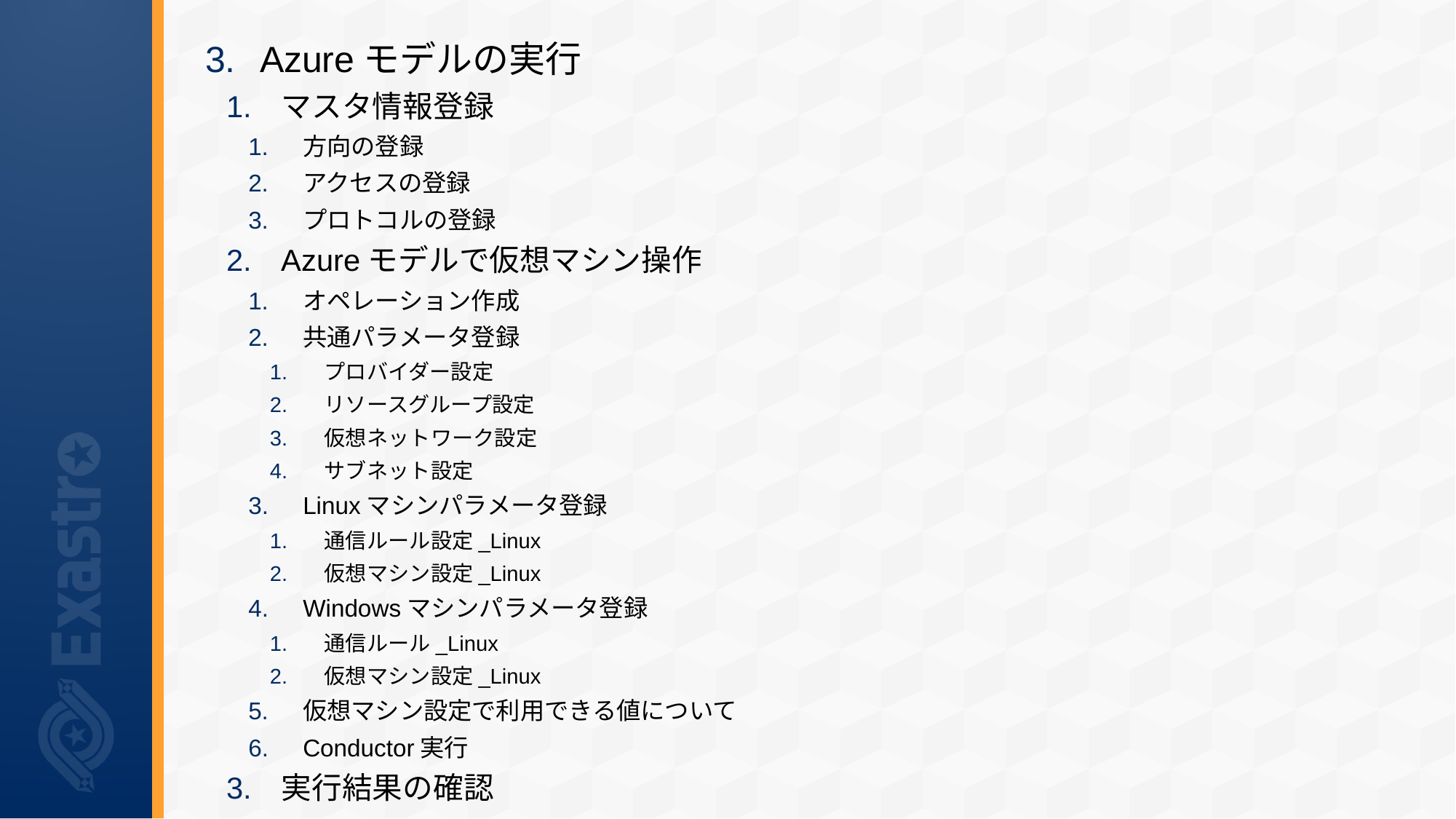

Azureモデルの実行
マスタ情報登録
方向の登録
アクセスの登録
プロトコルの登録
Azureモデルで仮想マシン操作
オペレーション作成
共通パラメータ登録
プロバイダー設定
リソースグループ設定
仮想ネットワーク設定
サブネット設定
Linuxマシンパラメータ登録
通信ルール設定_Linux
仮想マシン設定_Linux
Windowsマシンパラメータ登録
通信ルール_Linux
仮想マシン設定_Linux
仮想マシン設定で利用できる値について
Conductor実行
実行結果の確認